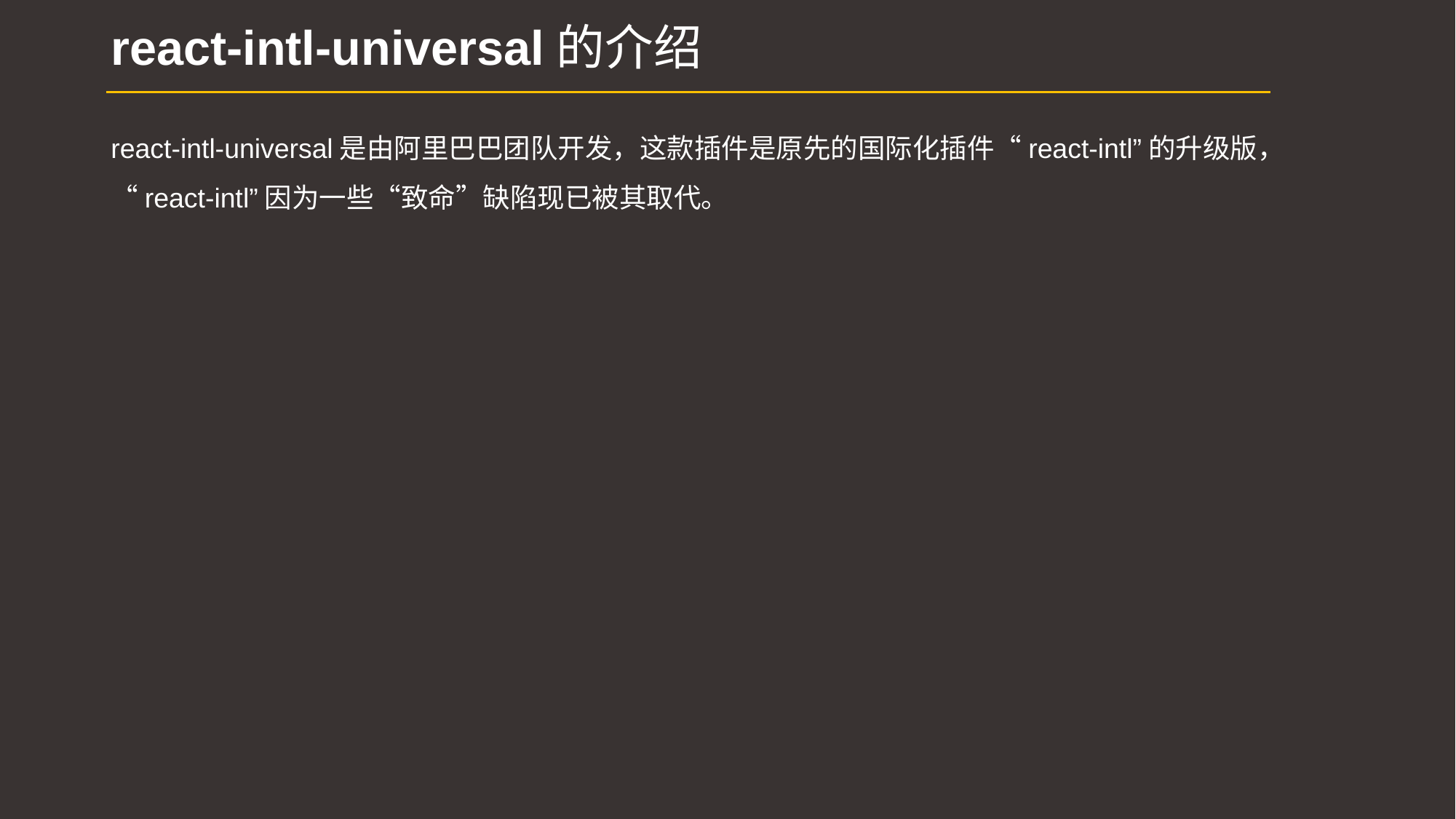

# react-intl-universal的介绍
react-intl-universal是由阿里巴巴团队开发，这款插件是原先的国际化插件“react-intl”的升级版，“react-intl”因为一些“致命”缺陷现已被其取代。